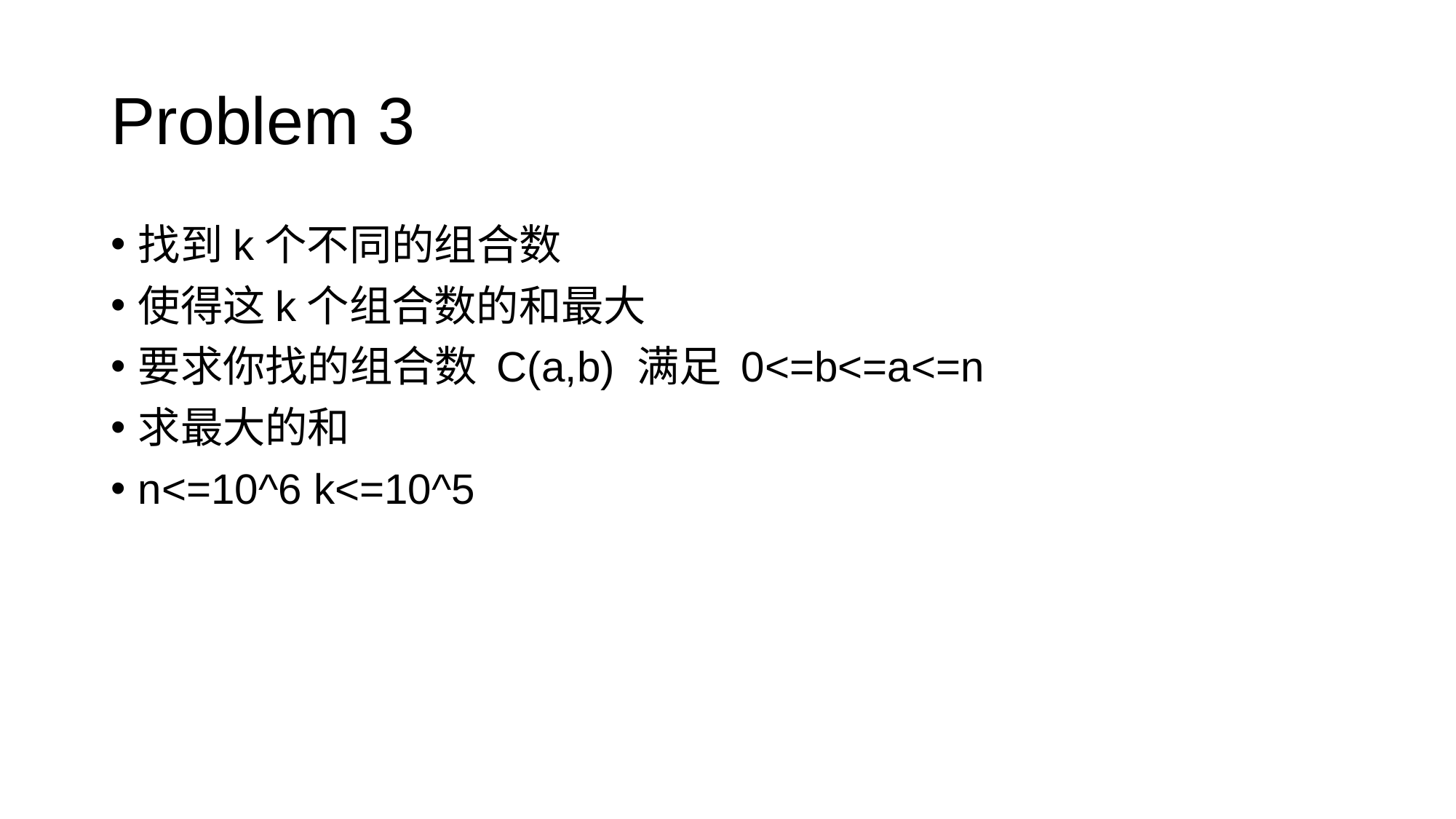

# Problem 3
找到k个不同的组合数
使得这k个组合数的和最大
要求你找的组合数 C(a,b) 满足 0<=b<=a<=n
求最大的和
n<=10^6 k<=10^5